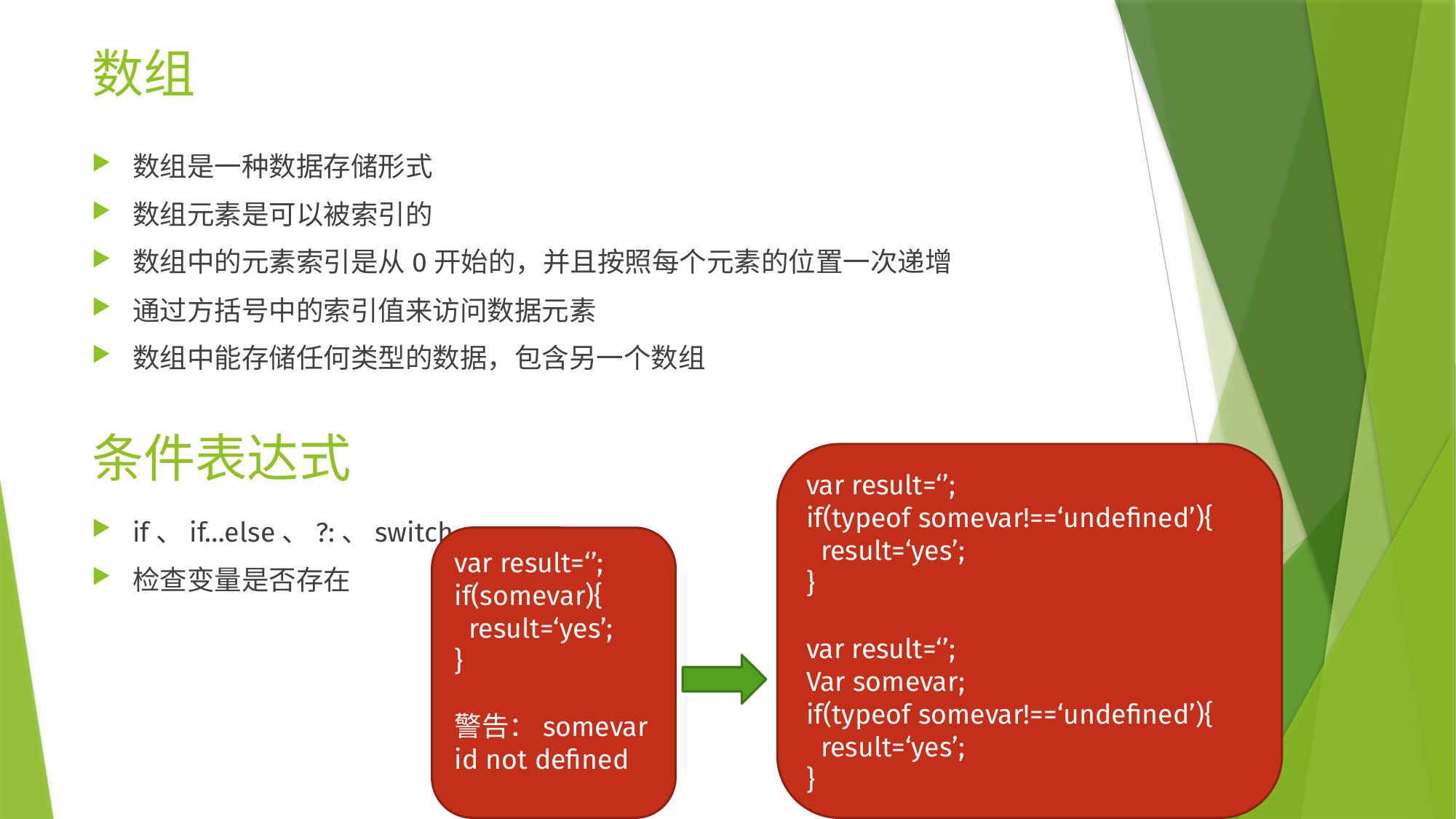

# 数组
数组是一种数据存储形式
数组元素是可以被索引的
数组中的元素索引是从0开始的，并且按照每个元素的位置一次递增
通过方括号中的索引值来访问数据元素
数组中能存储任何类型的数据，包含另一个数组

条件表达式
var result=‘’;
if(typeof somevar!==‘undefined’){
  result=‘yes’;
}

var result=‘’;
Var somevar;
if(typeof somevar!==‘undefined’){
  result=‘yes’;
}

if、if…else、?:、switch
检查变量是否存在
var result=‘’;
if(somevar){
  result=‘yes’;
}

警告：somevar id not defined